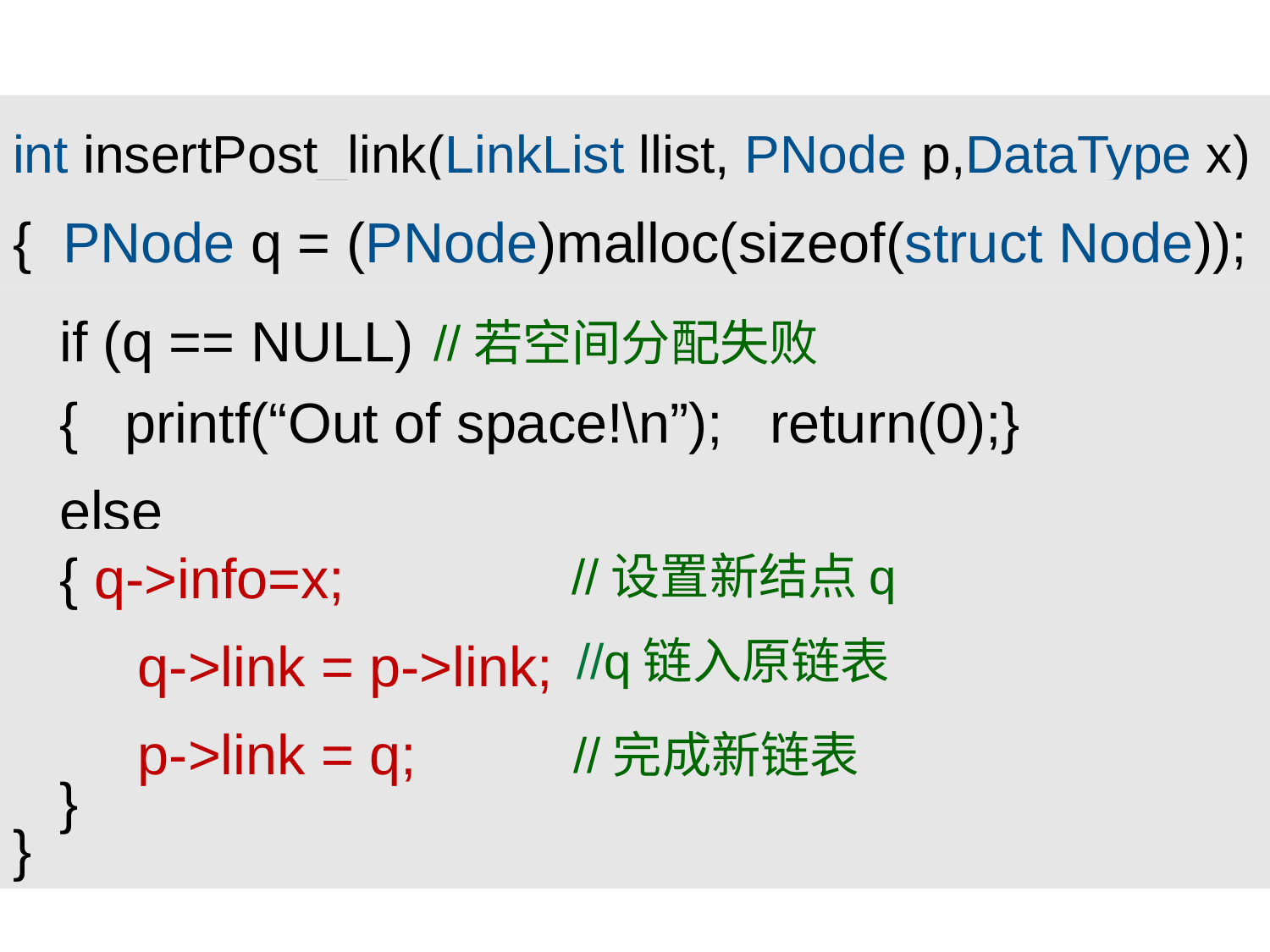

int insertPost_link(LinkList llist, PNode p,DataType x)
{  PNode q = (PNode)malloc(sizeof(struct Node));
   if (q == NULL)
   {   printf(“Out of space!\n”);   return(0);}
//若空间分配失败
   else
//设置新结点q
   { q->info=x;
        q->link = p->link;
        p->link = q;
   }
}
//q链入原链表
//完成新链表